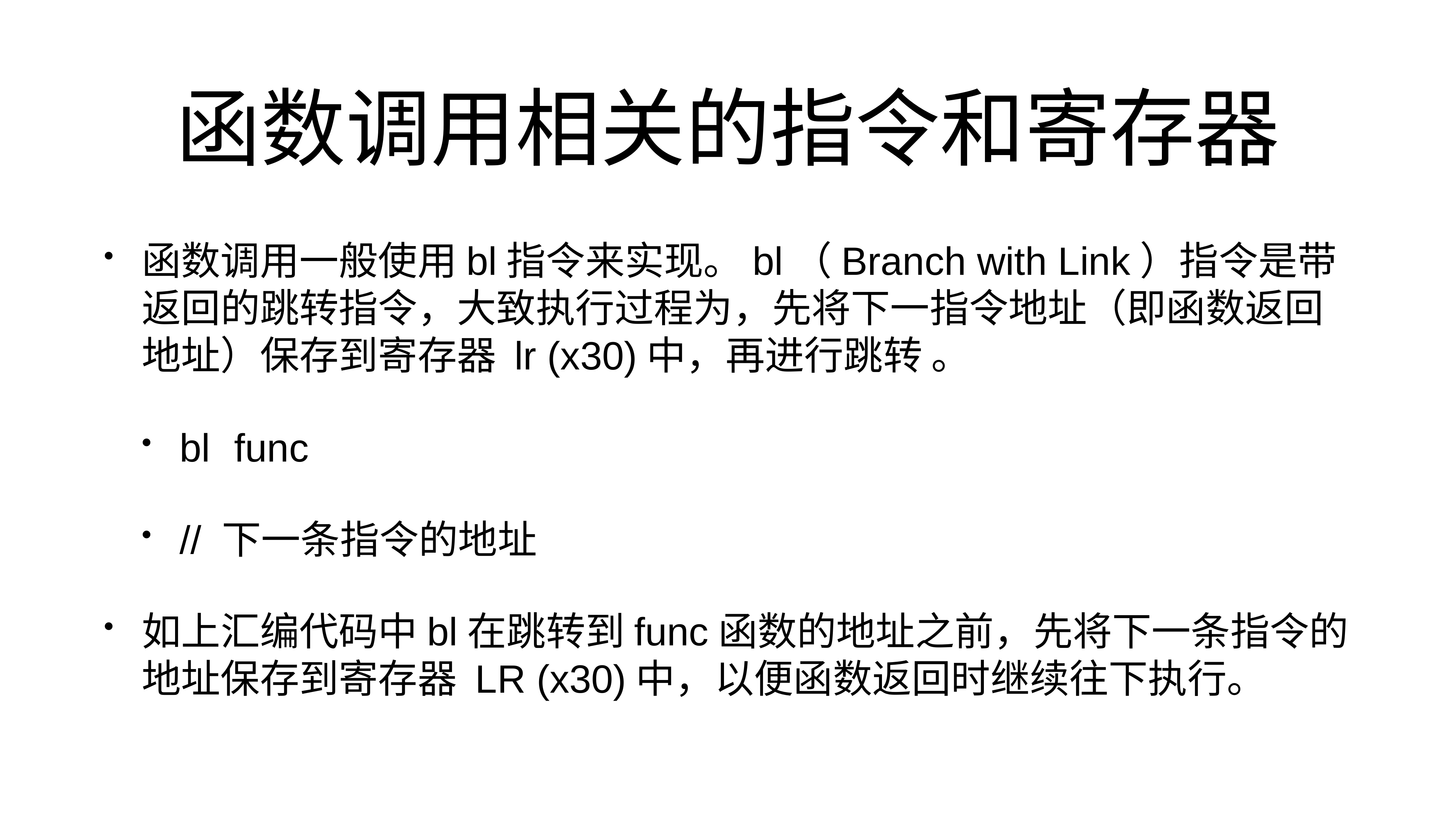

# 函数调用相关的指令和寄存器
函数调用一般使用bl指令来实现。bl（Branch with Link）指令是带返回的跳转指令，大致执行过程为，先将下一指令地址（即函数返回地址）保存到寄存器 lr (x30)中，再进行跳转 。
bl	func
// 下一条指令的地址
如上汇编代码中bl在跳转到func函数的地址之前，先将下一条指令的地址保存到寄存器 LR (x30)中，以便函数返回时继续往下执行。